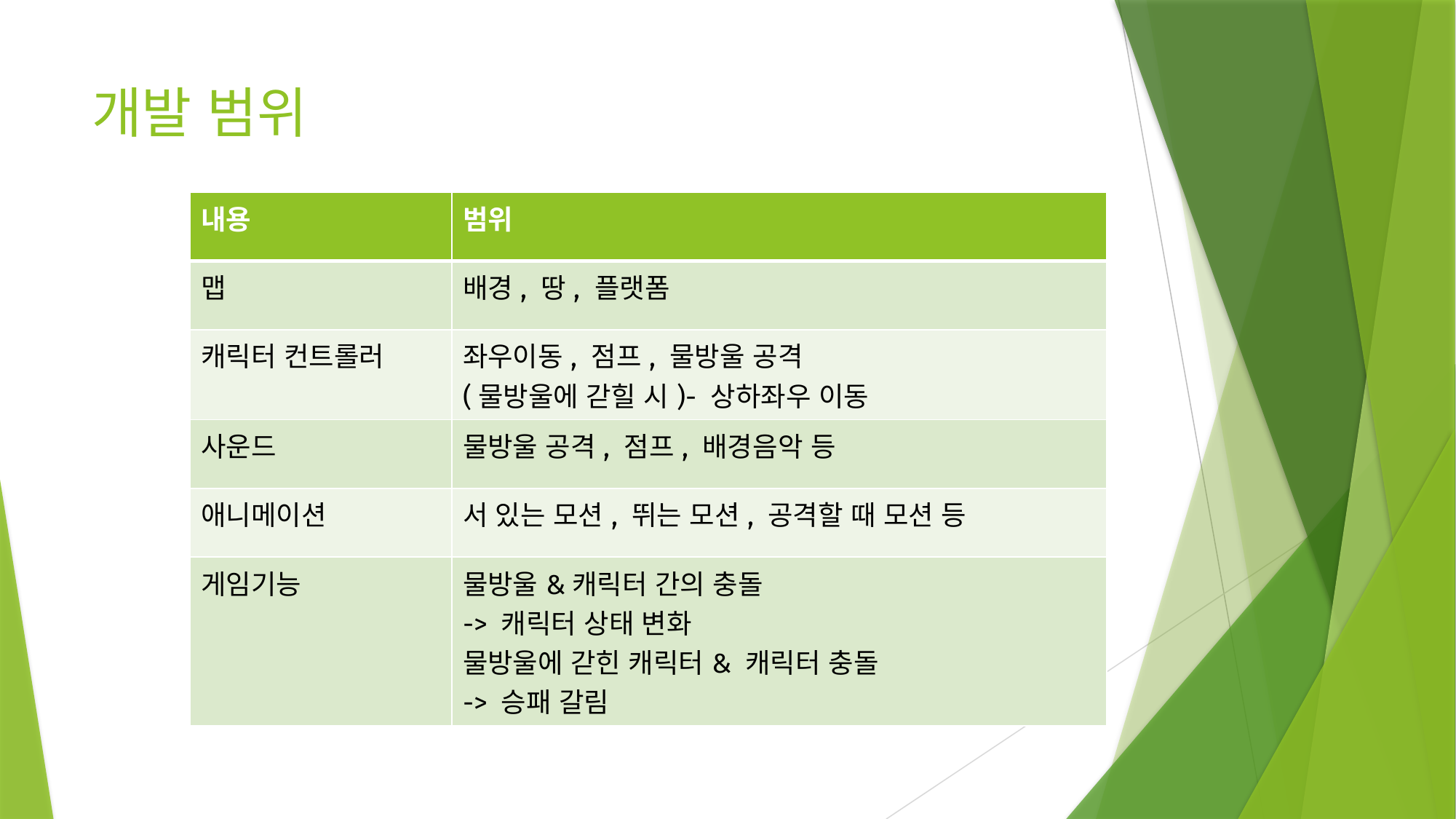

# 개발 범위
| 내용 | 범위 |
| --- | --- |
| 맵 | 배경, 땅, 플랫폼 |
| 캐릭터 컨트롤러 | 좌우이동, 점프, 물방울 공격 (물방울에 갇힐 시)- 상하좌우 이동 |
| 사운드 | 물방울 공격, 점프, 배경음악 등 |
| 애니메이션 | 서 있는 모션, 뛰는 모션, 공격할 때 모션 등 |
| 게임기능 | 물방울&캐릭터 간의 충돌 -> 캐릭터 상태 변화 물방울에 갇힌 캐릭터& 캐릭터 충돌 -> 승패 갈림 |